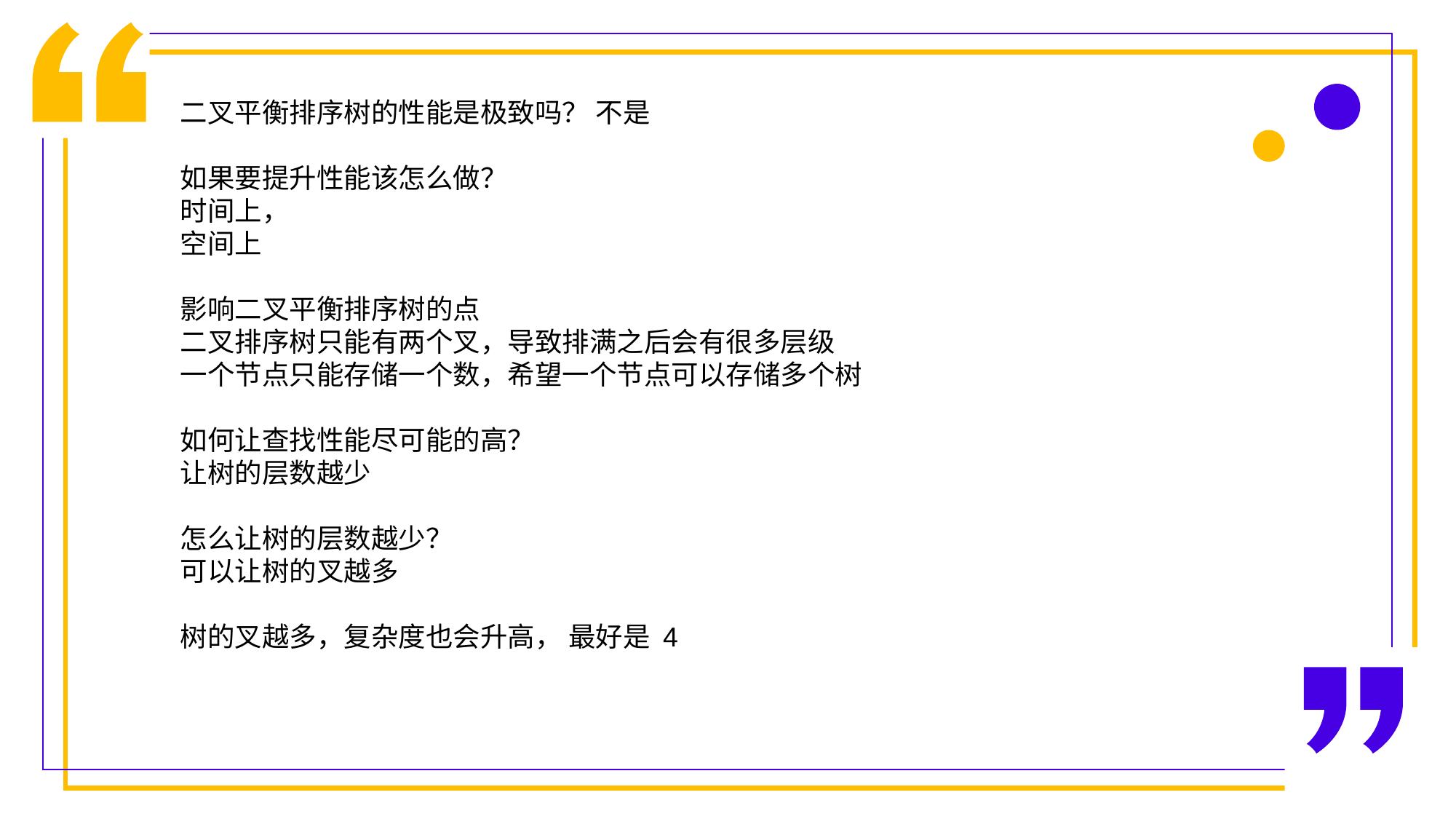

二叉平衡排序树的性能是极致吗？ 不是

如果要提升性能该怎么做？
时间上，
空间上

影响二叉平衡排序树的点
二叉排序树只能有两个叉，导致排满之后会有很多层级
一个节点只能存储一个数，希望一个节点可以存储多个树

如何让查找性能尽可能的高？
让树的层数越少

怎么让树的层数越少？
可以让树的叉越多

树的叉越多，复杂度也会升高， 最好是 4